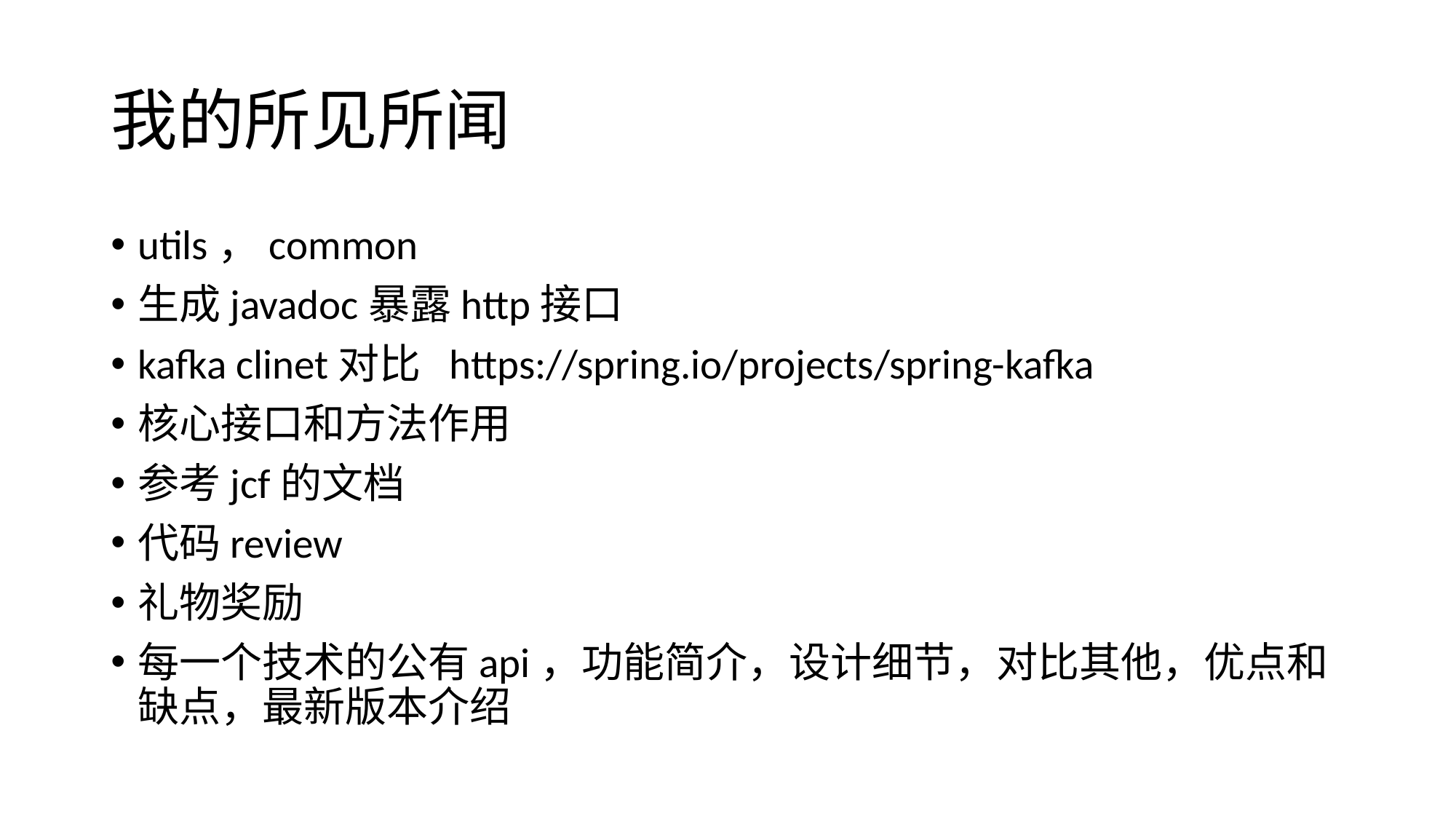

# 我的所见所闻
utils，common
生成javadoc暴露http接口
kafka clinet对比  https://spring.io/projects/spring-kafka
核心接口和方法作用
参考jcf的文档
代码review
礼物奖励
每一个技术的公有api，功能简介，设计细节，对比其他，优点和缺点，最新版本介绍